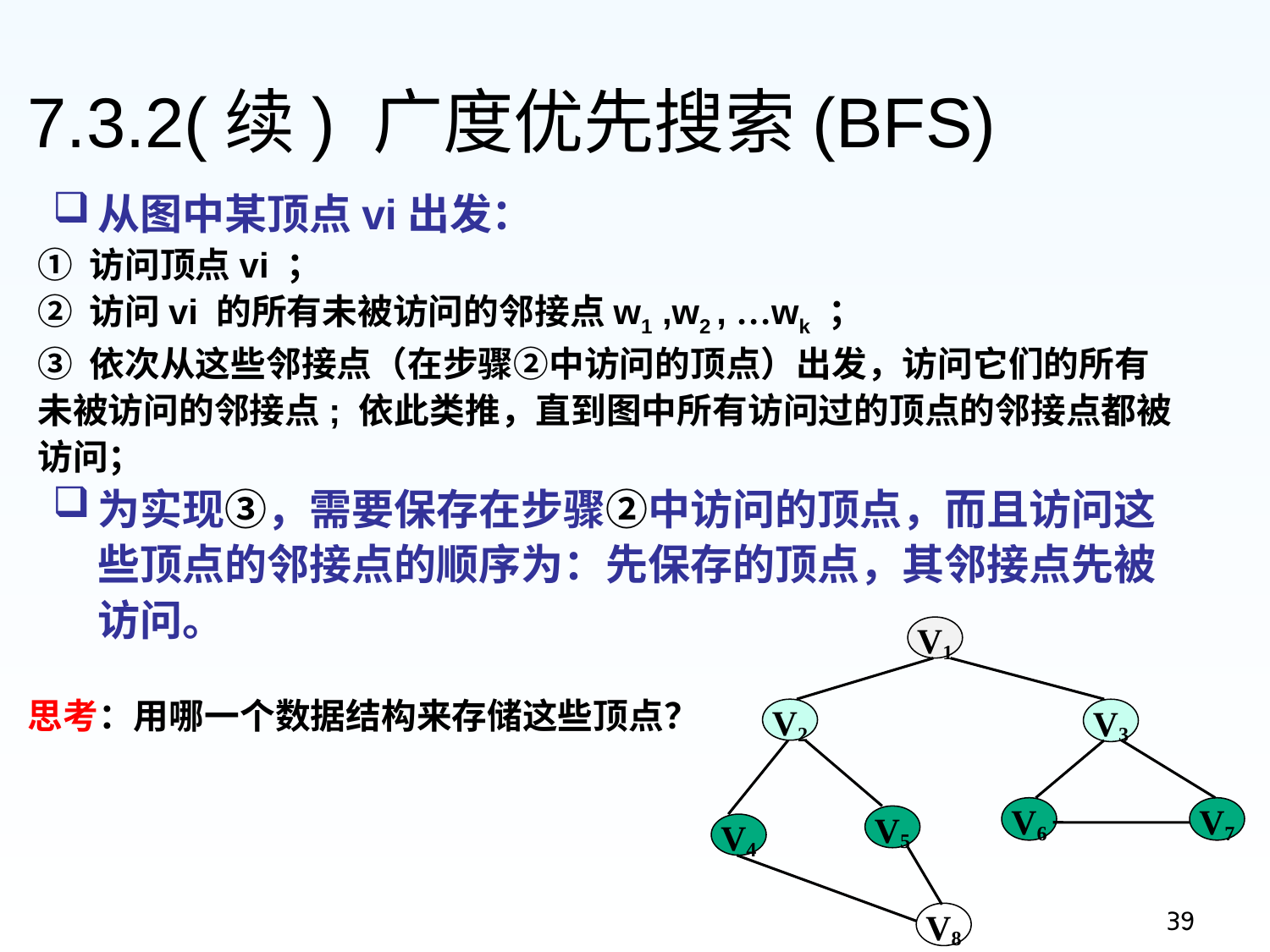

7.3.2(续) 广度优先搜索(BFS)
从图中某顶点vi出发：
① 访问顶点vi ；
② 访问vi 的所有未被访问的邻接点w1 ,w2 , …wk ；
③ 依次从这些邻接点（在步骤②中访问的顶点）出发，访问它们的所有未被访问的邻接点; 依此类推，直到图中所有访问过的顶点的邻接点都被访问；
为实现③，需要保存在步骤②中访问的顶点，而且访问这些顶点的邻接点的顺序为：先保存的顶点，其邻接点先被访问。
V1

V2

V3

V6

V7

V5

V4

V8

思考：用哪一个数据结构来存储这些顶点？
39